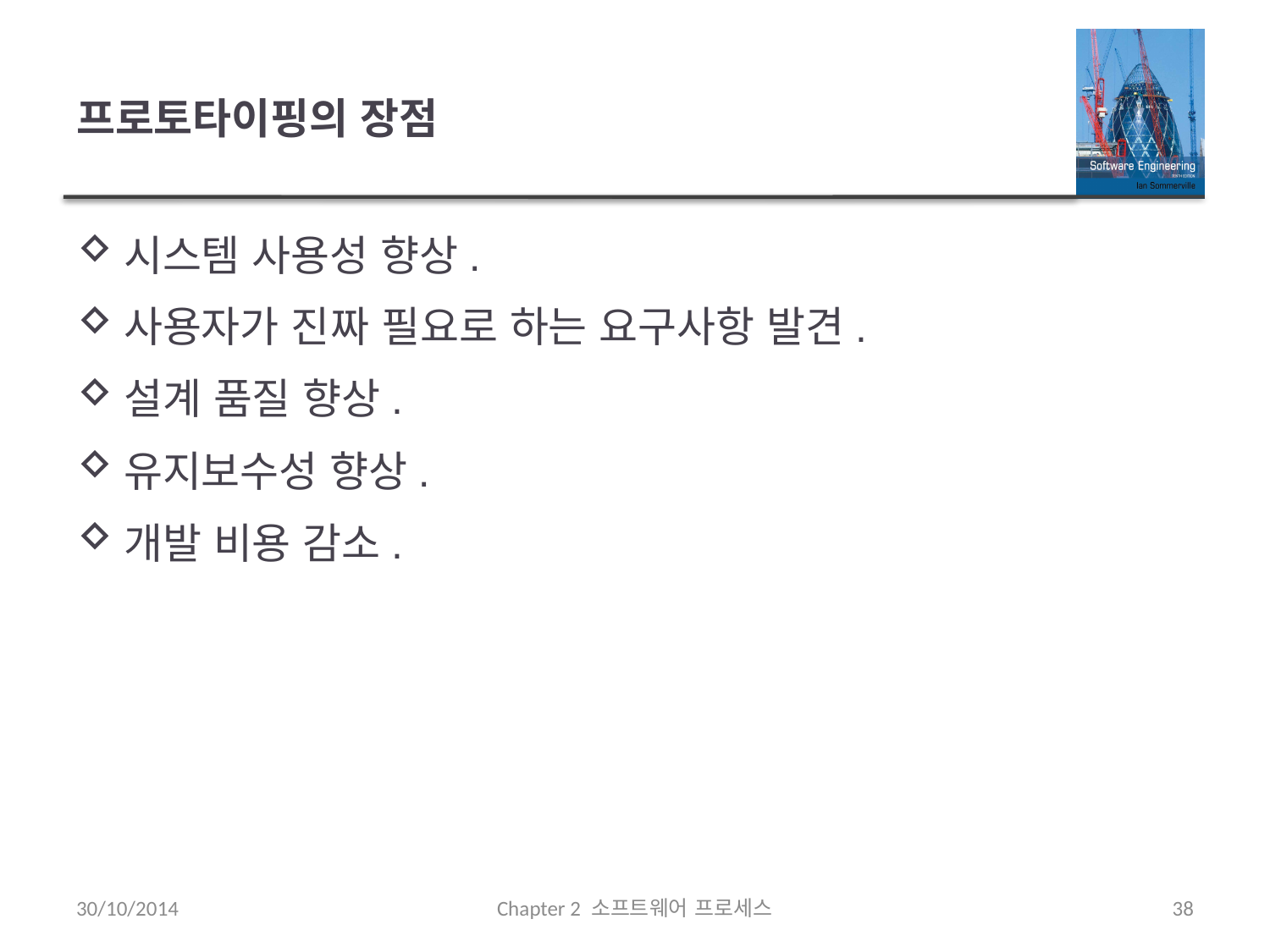

# 프로토타이핑의 장점
시스템 사용성 향상.
사용자가 진짜 필요로 하는 요구사항 발견.
설계 품질 향상.
유지보수성 향상.
개발 비용 감소.
30/10/2014
Chapter 2 소프트웨어 프로세스
38